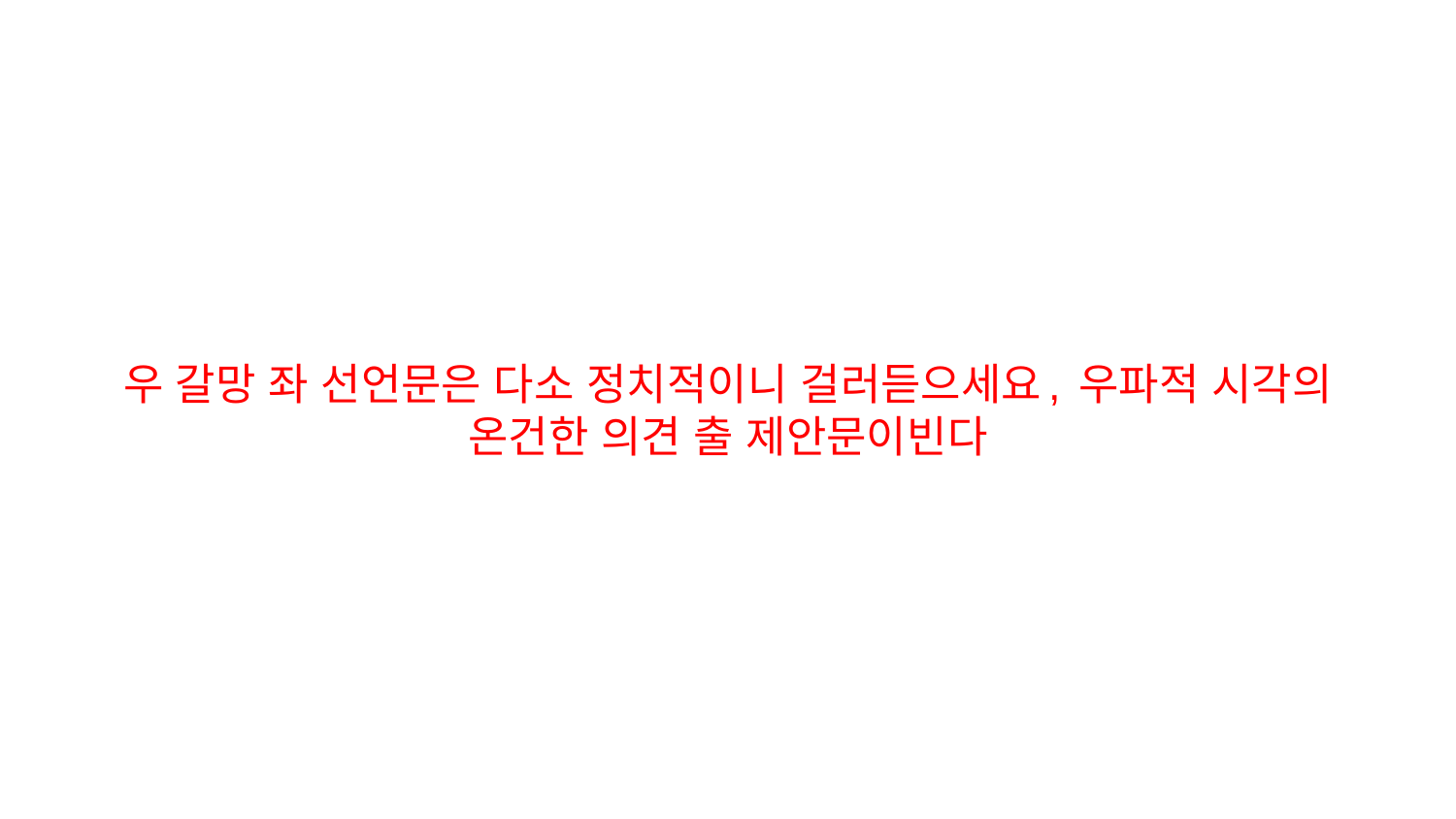

# 우 갈망 좌 선언문은 다소 정치적이니 걸러듣으세요, 우파적 시각의 온건한 의견 출 제안문이빈다